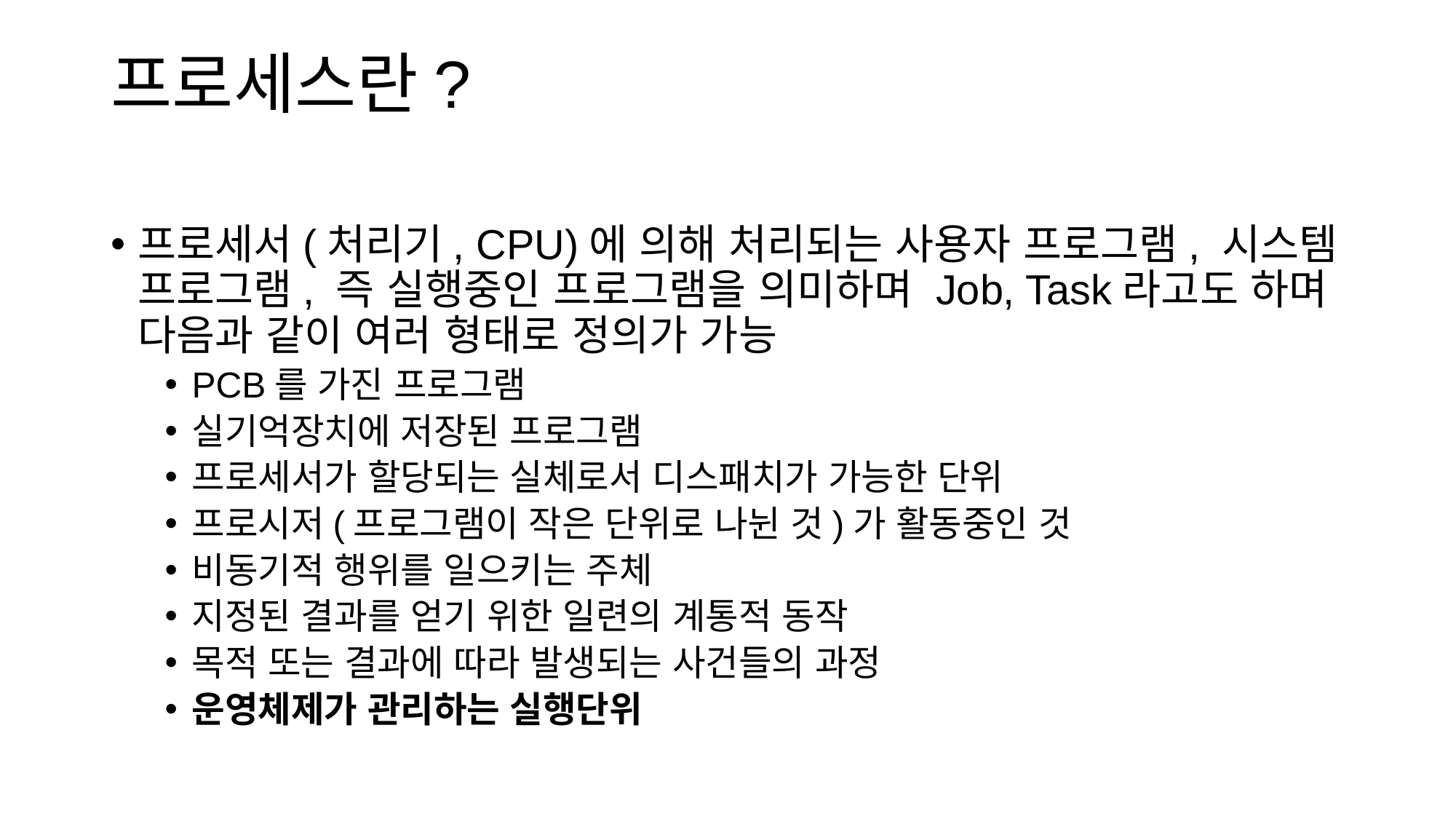

# 프로세스란?

프로세서(처리기, CPU)에 의해 처리되는 사용자 프로그램, 시스템 프로그램, 즉 실행중인 프로그램을 의미하며 Job, Task라고도 하며 다음과 같이 여러 형태로 정의가 가능
PCB를 가진 프로그램
실기억장치에 저장된 프로그램
프로세서가 할당되는 실체로서 디스패치가 가능한 단위
프로시저(프로그램이 작은 단위로 나뉜 것)가 활동중인 것
비동기적 행위를 일으키는 주체
지정된 결과를 얻기 위한 일련의 계통적 동작
목적 또는 결과에 따라 발생되는 사건들의 과정
운영체제가 관리하는 실행단위